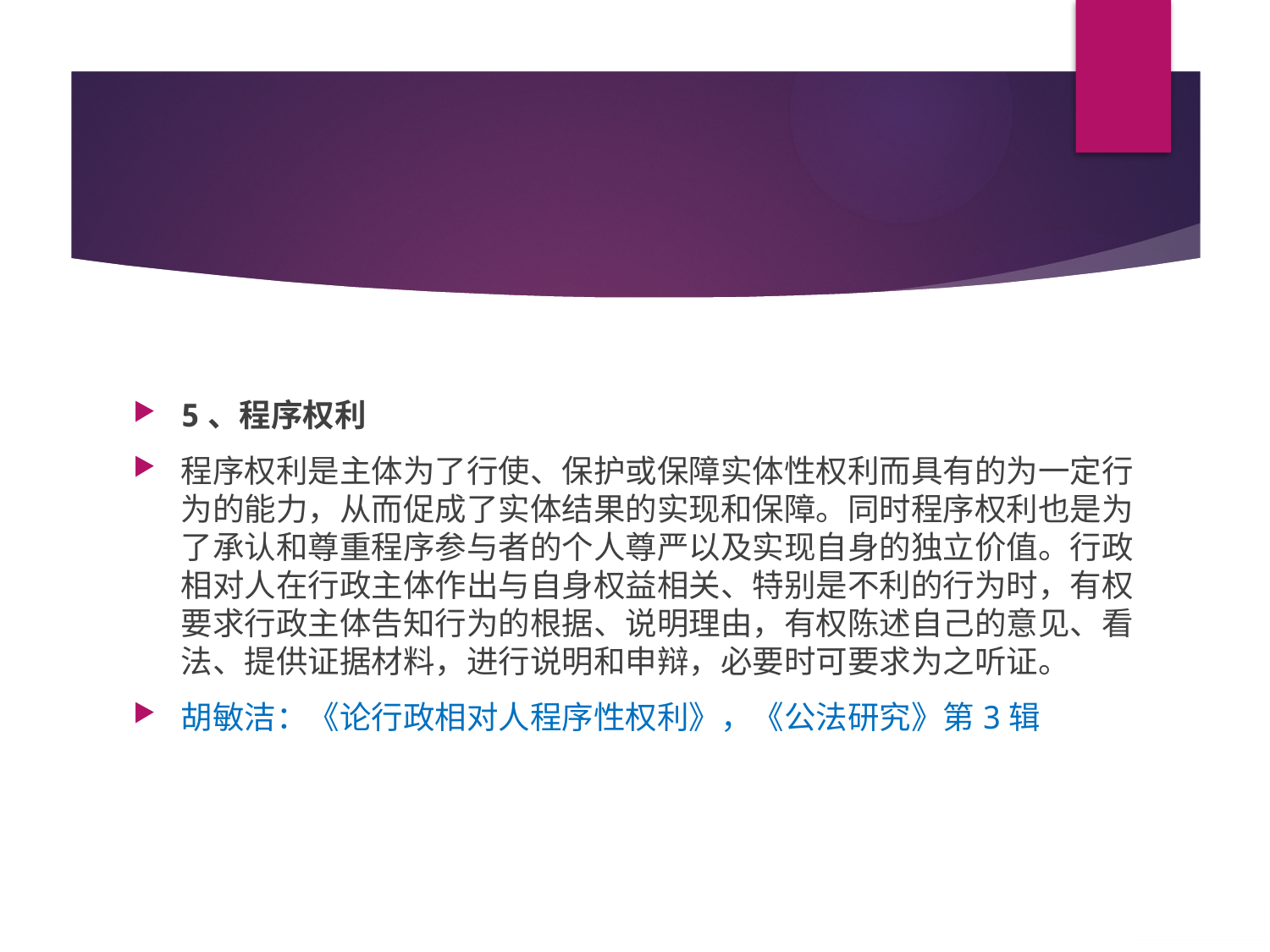

#
5、程序权利
程序权利是主体为了行使、保护或保障实体性权利而具有的为一定行为的能力，从而促成了实体结果的实现和保障。同时程序权利也是为了承认和尊重程序参与者的个人尊严以及实现自身的独立价值。行政相对人在行政主体作出与自身权益相关、特别是不利的行为时，有权要求行政主体告知行为的根据、说明理由，有权陈述自己的意见、看法、提供证据材料，进行说明和申辩，必要时可要求为之听证。
胡敏洁：《论行政相对人程序性权利》，《公法研究》第3辑